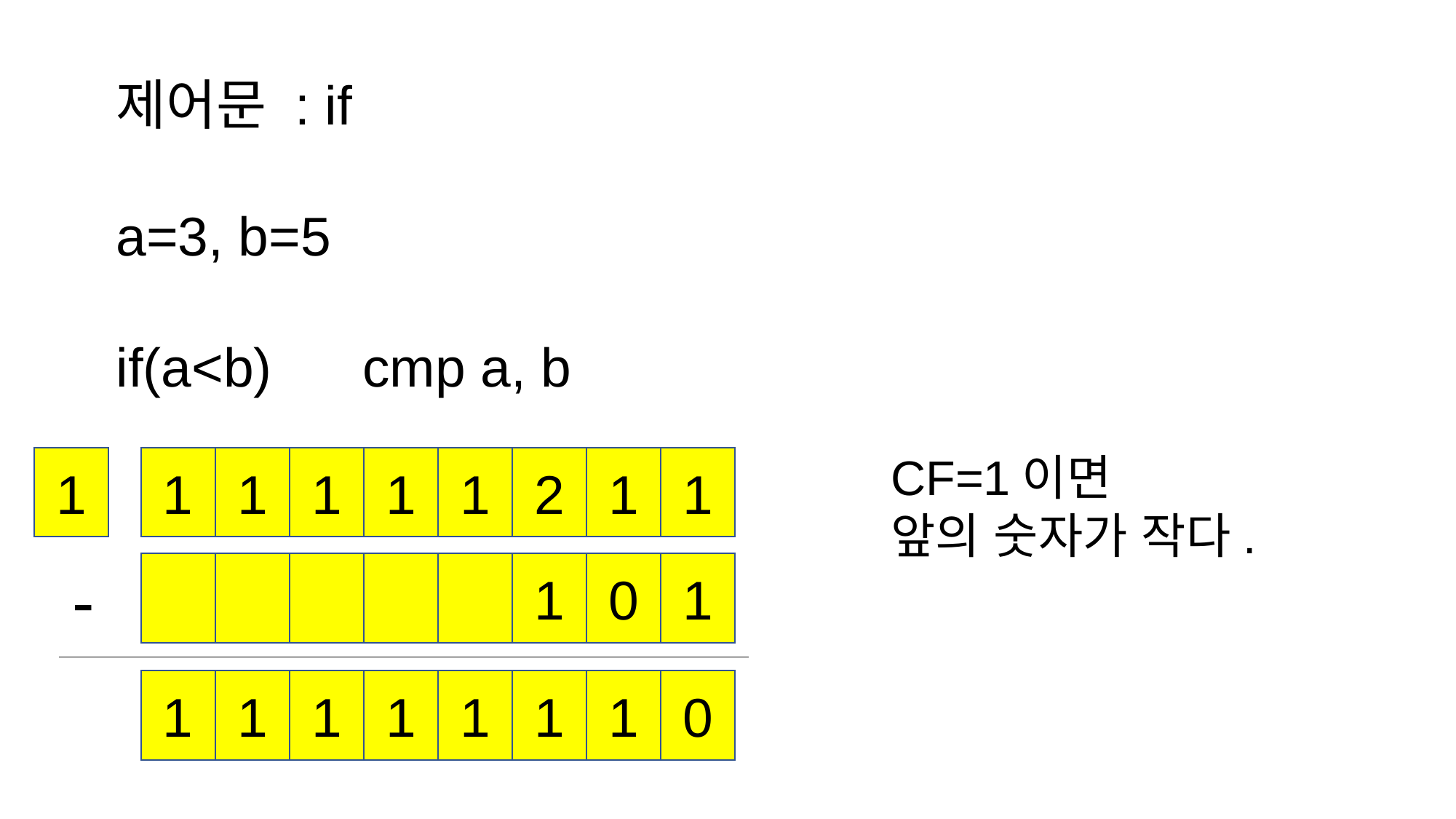

제어문 : if

a=3, b=5

if(a<b)      cmp a, b
CF=1이면
앞의 숫자가 작다.
1
1
1
1
1
1
2
1
1
-

1
0
1
1
1
1
1
1
1
1
0